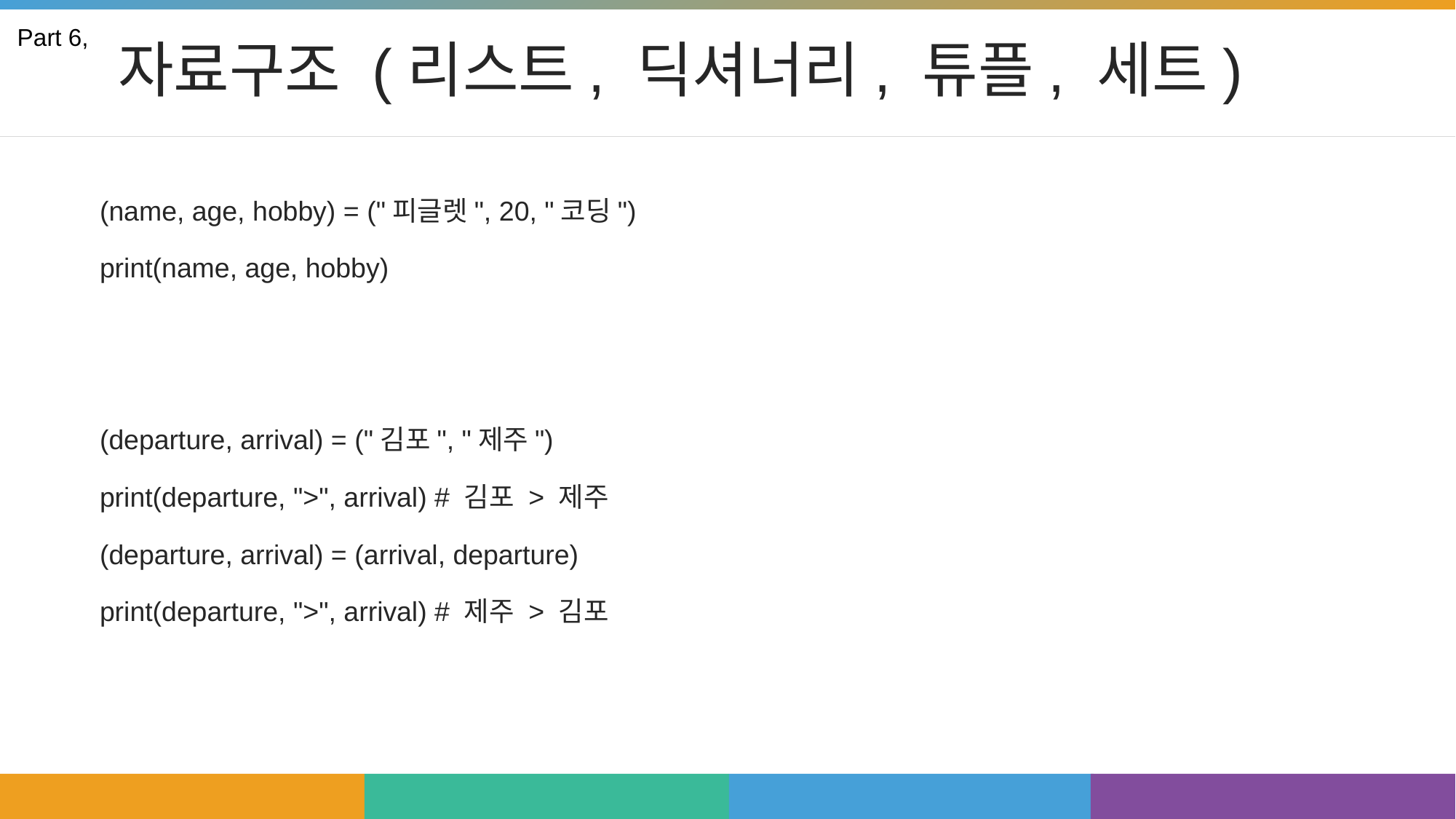

# 자료구조 (리스트, 딕셔너리, 튜플, 세트)
Part 6,
(name, age, hobby) = ("피글렛", 20, "코딩")
print(name, age, hobby)

(departure, arrival) = ("김포", "제주")
print(departure, ">", arrival) # 김포 > 제주
(departure, arrival) = (arrival, departure)
print(departure, ">", arrival) # 제주 > 김포